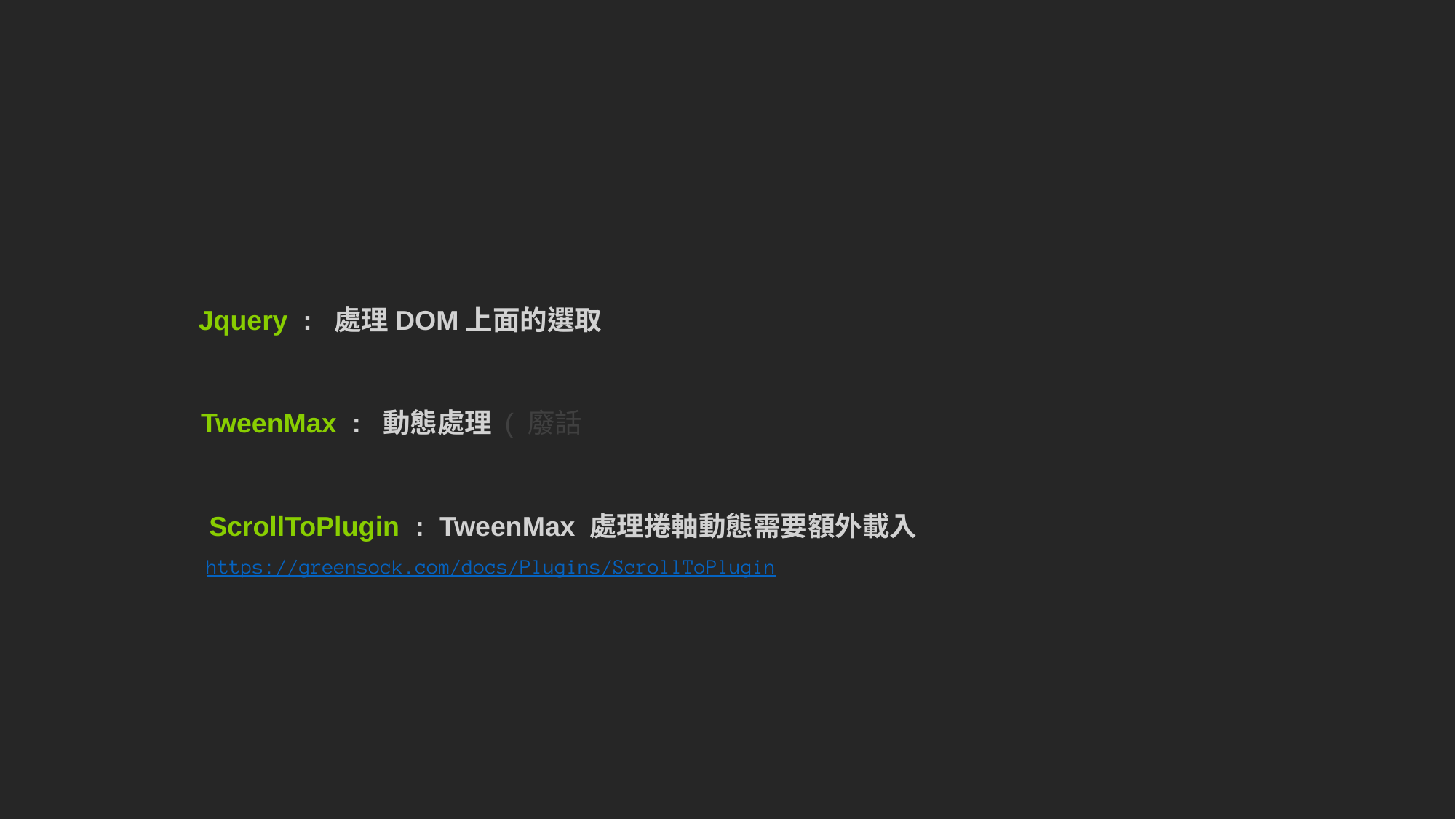

Jquery  :  處理DOM上面的選取
TweenMax  :  動態處理 ( 廢話
ScrollToPlugin  :  TweenMax 處理捲軸動態需要額外載入
https://greensock.com/docs/Plugins/ScrollToPlugin